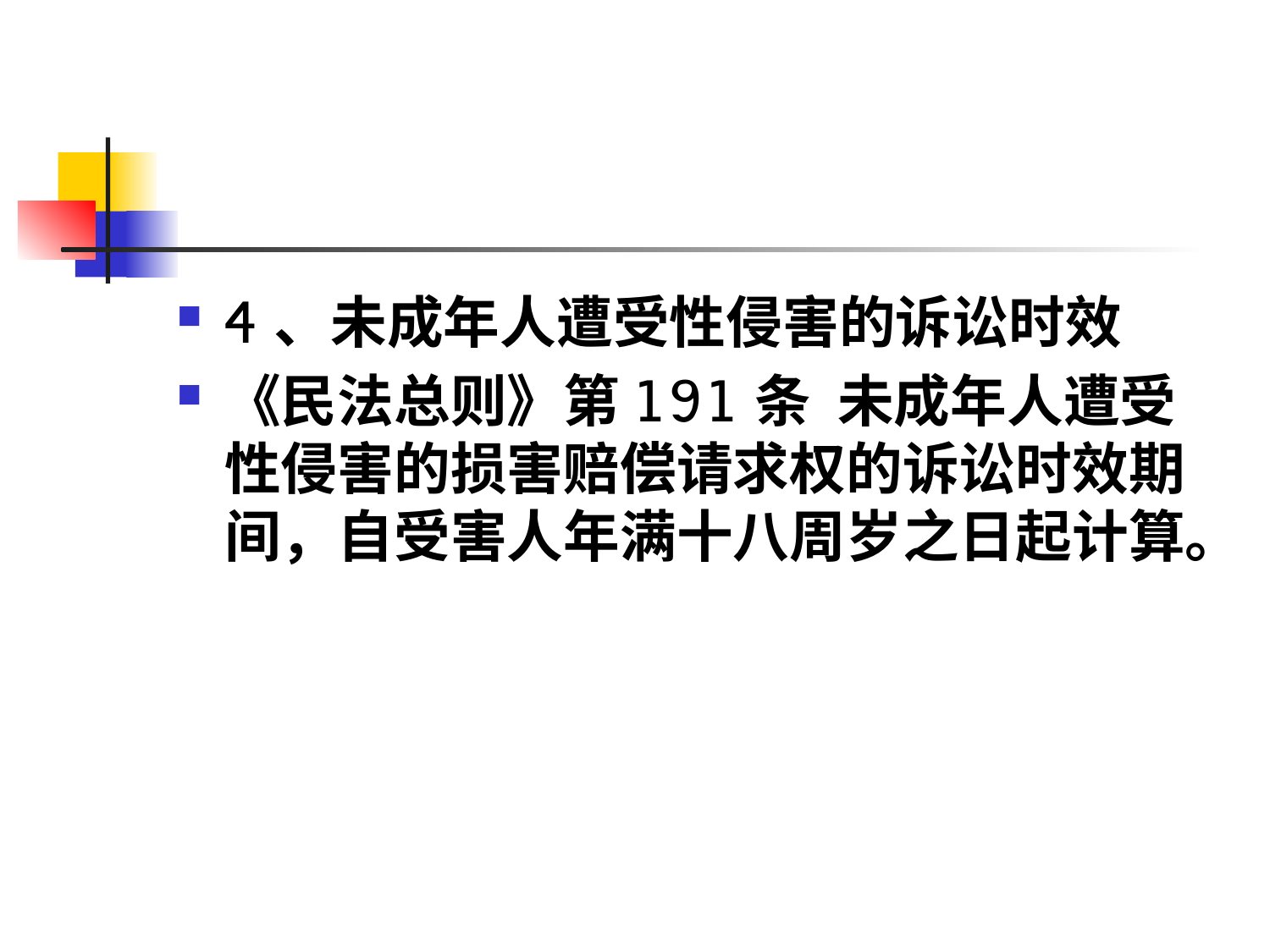

#
4、未成年人遭受性侵害的诉讼时效
《民法总则》第191条  未成年人遭受性侵害的损害赔偿请求权的诉讼时效期间，自受害人年满十八周岁之日起计算。